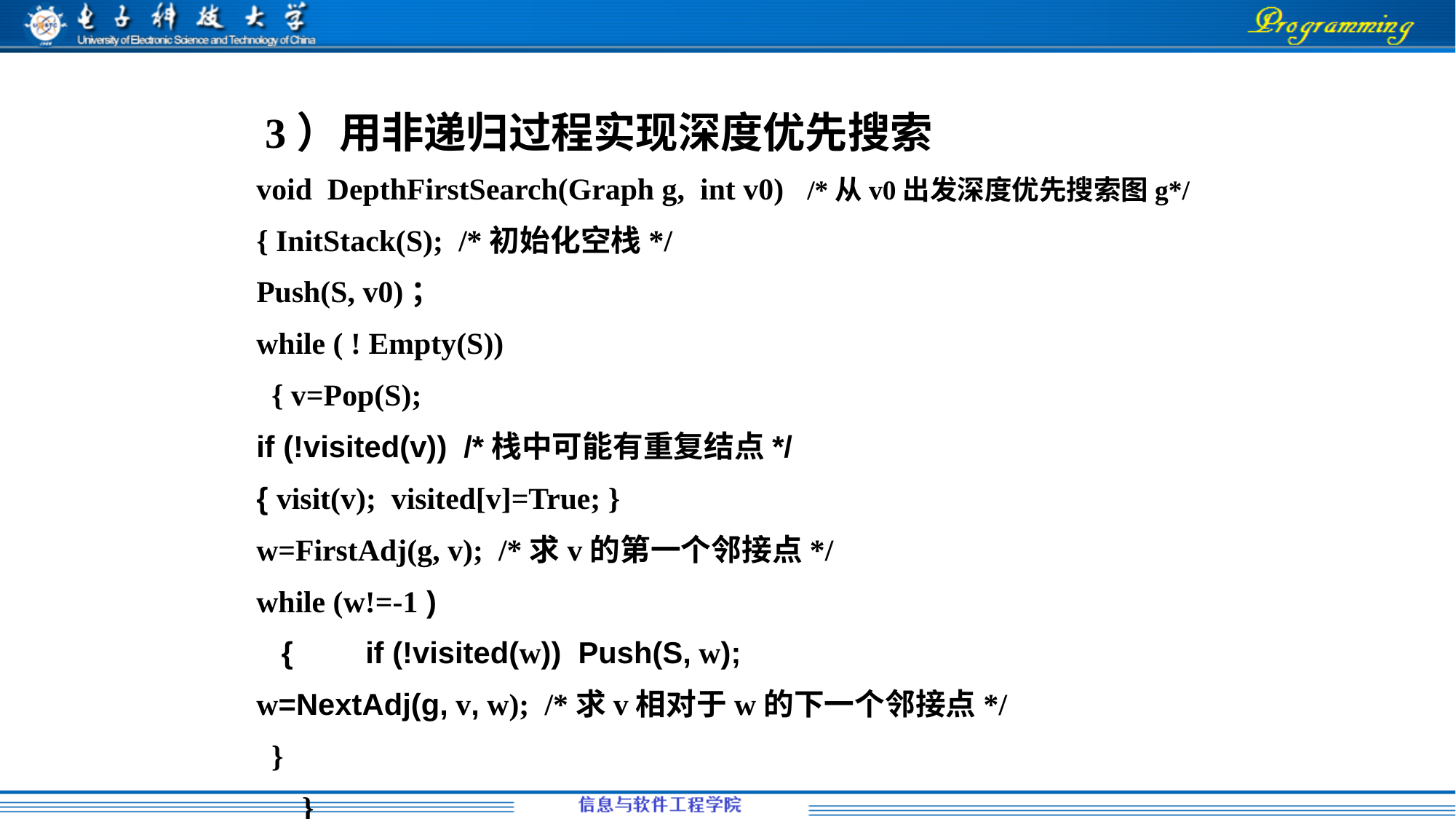

3）用非递归过程实现深度优先搜索
void  DepthFirstSearch(Graph g,  int v0)   /*从v0出发深度优先搜索图g*/
{ InitStack(S);  /*初始化空栈*/
Push(S, v0)；
while ( ! Empty(S))
  { v=Pop(S);
if (!visited(v))  /*栈中可能有重复结点*/
{ visit(v);  visited[v]=True; }
w=FirstAdj(g, v);  /*求v的第一个邻接点*/
while (w!=-1 )
   {	if (!visited(w))  Push(S, w);
w=NextAdj(g, v, w);  /*求v相对于w的下一个邻接点*/
  }
      }
}